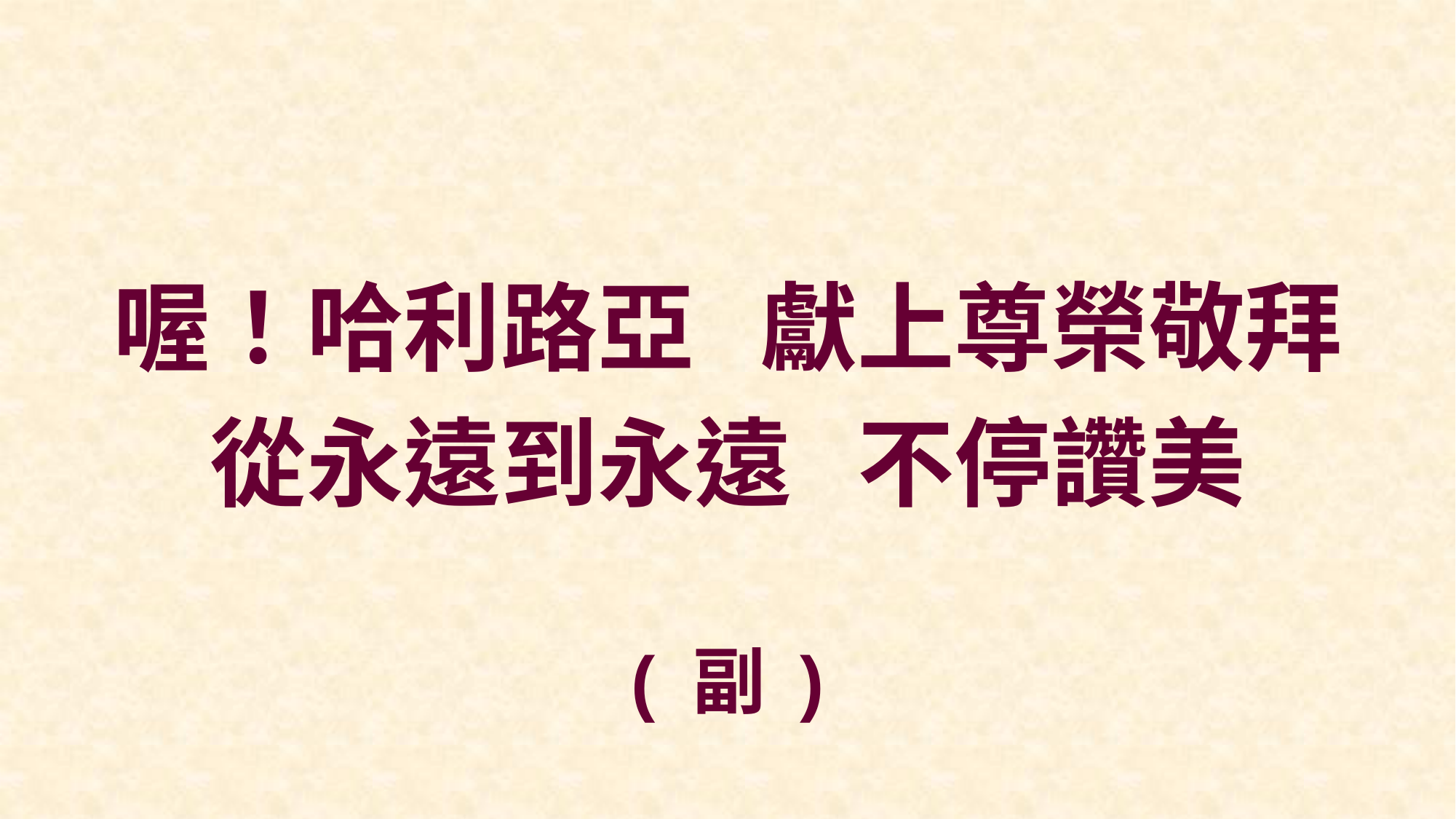

喔！哈利路亞   獻上尊榮敬拜
從永遠到永遠   不停讚美
( 副 )